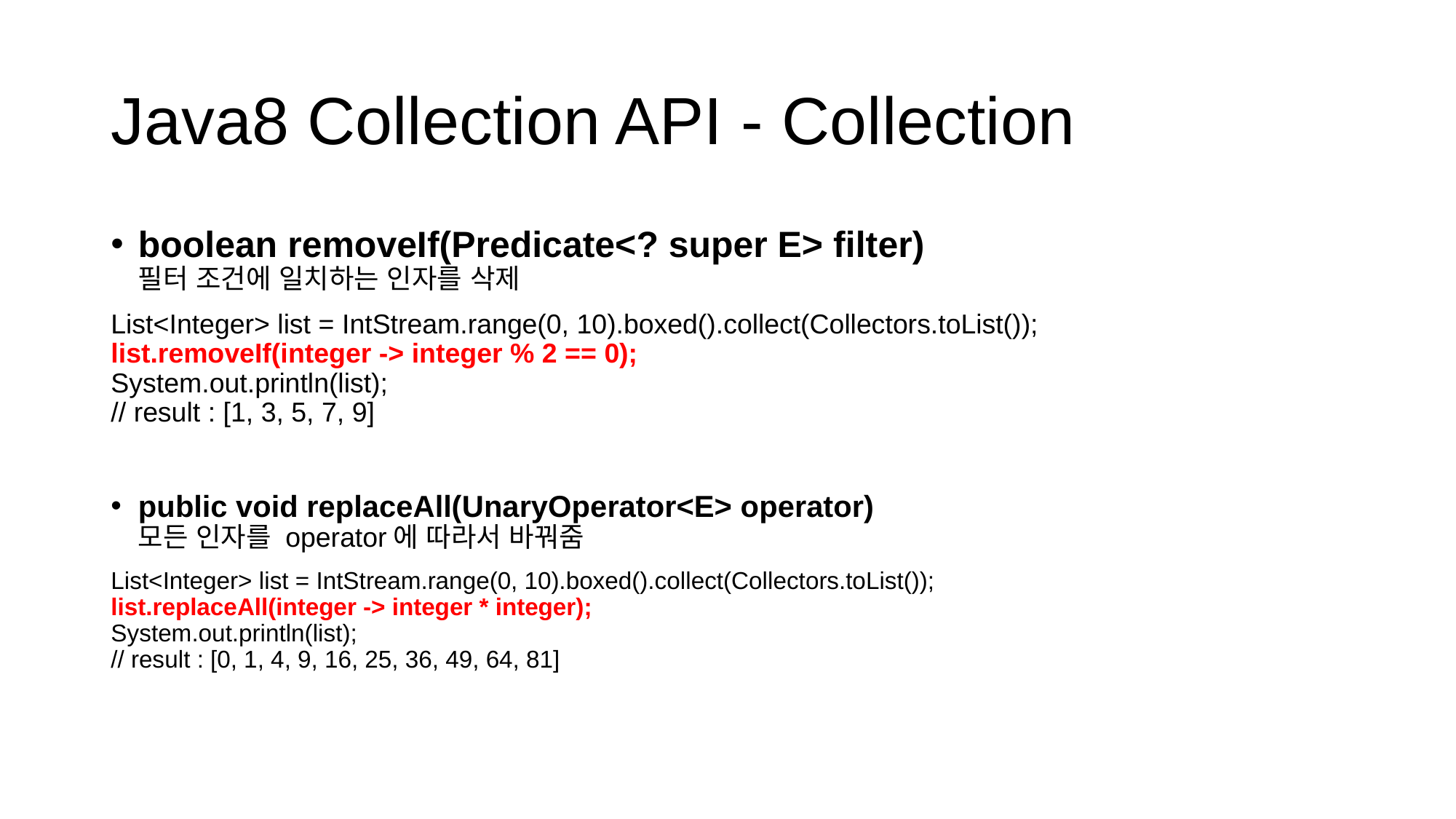

# Java8 Collection API - Collection
boolean removeIf(Predicate<? super E> filter)
필터 조건에 일치하는 인자를 삭제
List<Integer> list = IntStream.range(0, 10).boxed().collect(Collectors.toList());
list.removeIf(integer -> integer % 2 == 0);
System.out.println(list);
// result : [1, 3, 5, 7, 9]

public void replaceAll(UnaryOperator<E> operator)
모든 인자를 operator에 따라서 바꿔줌
List<Integer> list = IntStream.range(0, 10).boxed().collect(Collectors.toList());
list.replaceAll(integer -> integer * integer);
System.out.println(list);
// result : [0, 1, 4, 9, 16, 25, 36, 49, 64, 81]